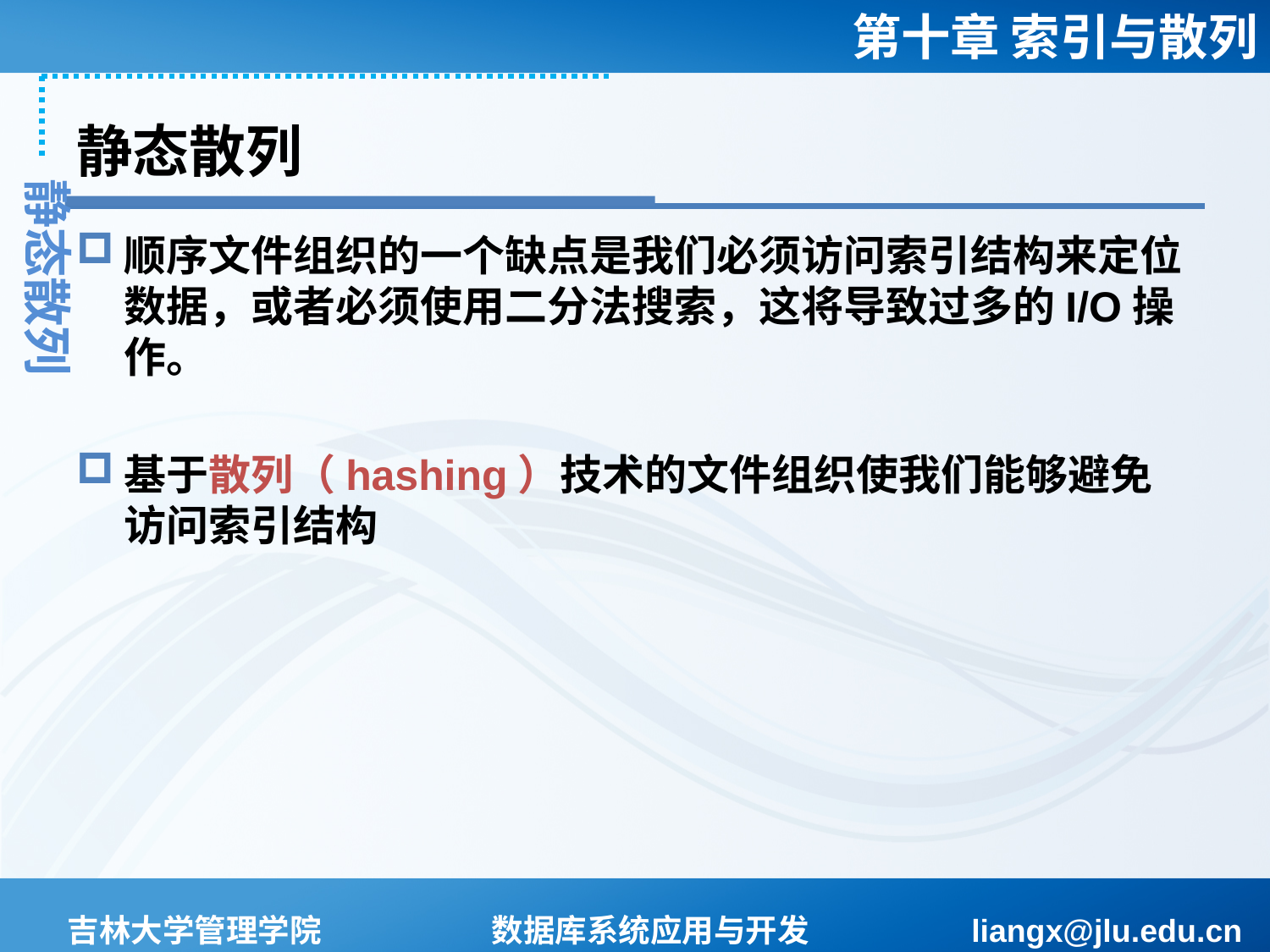

# 静态散列
静态散列

顺序文件组织的一个缺点是我们必须访问索引结构来定位数据，或者必须使用二分法搜索，这将导致过多的I/O操作。

基于散列（hashing）技术的文件组织使我们能够避免访问索引结构